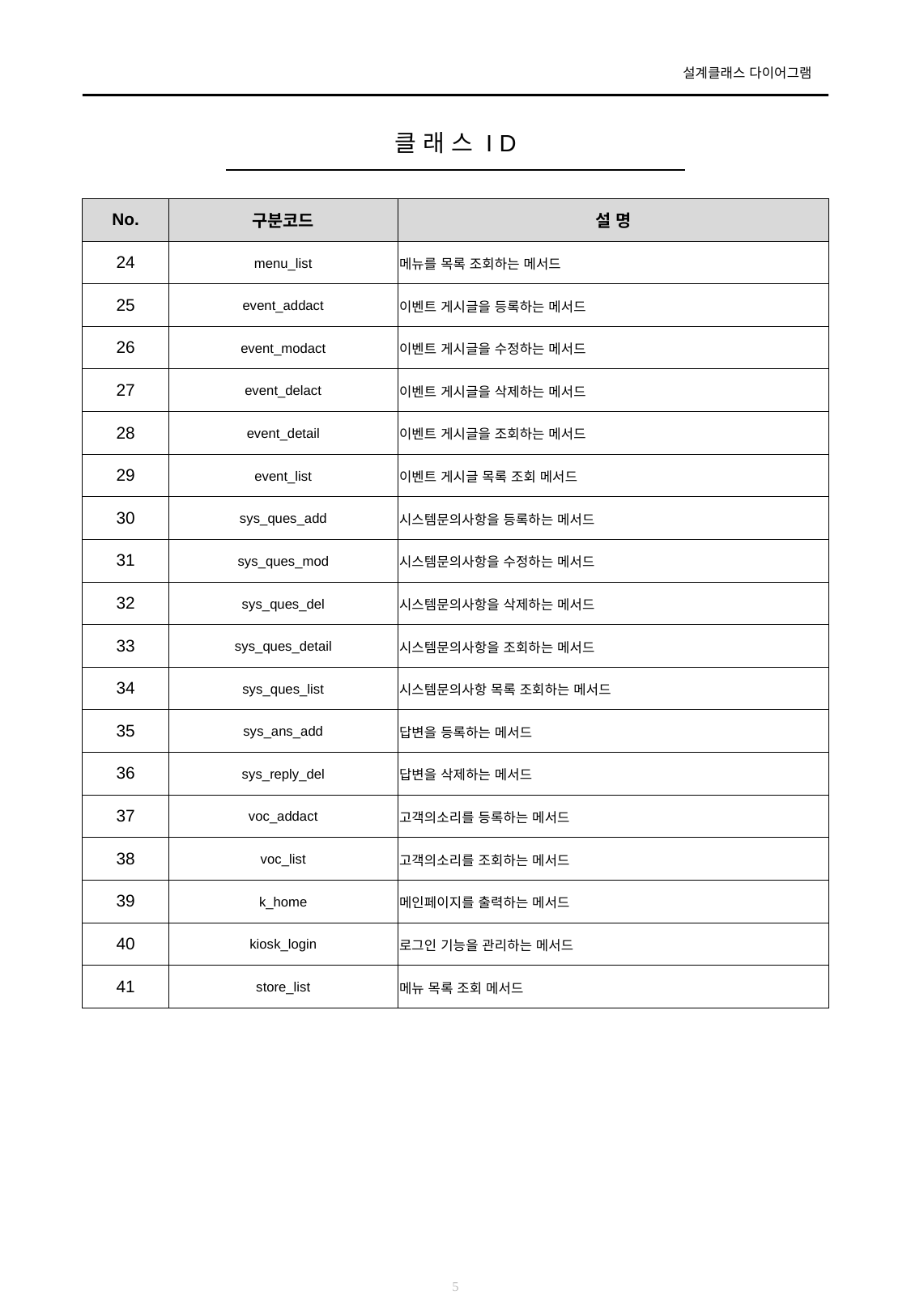

# 클 래 스 I D
| No. | 구분코드 | 설 명 |
| --- | --- | --- |
| 24 | menu\_list | 메뉴를 목록 조회하는 메서드 |
| 25 | event\_addact | 이벤트 게시글을 등록하는 메서드 |
| 26 | event\_modact | 이벤트 게시글을 수정하는 메서드 |
| 27 | event\_delact | 이벤트 게시글을 삭제하는 메서드 |
| 28 | event\_detail | 이벤트 게시글을 조회하는 메서드 |
| 29 | event\_list | 이벤트 게시글 목록 조회 메서드 |
| 30 | sys\_ques\_add | 시스템문의사항을 등록하는 메서드 |
| 31 | sys\_ques\_mod | 시스템문의사항을 수정하는 메서드 |
| 32 | sys\_ques\_del | 시스템문의사항을 삭제하는 메서드 |
| 33 | sys\_ques\_detail | 시스템문의사항을 조회하는 메서드 |
| 34 | sys\_ques\_list | 시스템문의사항 목록 조회하는 메서드 |
| 35 | sys\_ans\_add | 답변을 등록하는 메서드 |
| 36 | sys\_reply\_del | 답변을 삭제하는 메서드 |
| 37 | voc\_addact | 고객의소리를 등록하는 메서드 |
| 38 | voc\_list | 고객의소리를 조회하는 메서드 |
| 39 | k\_home | 메인페이지를 출력하는 메서드 |
| 40 | kiosk\_login | 로그인 기능을 관리하는 메서드 |
| 41 | store\_list | 메뉴 목록 조회 메서드 |
5